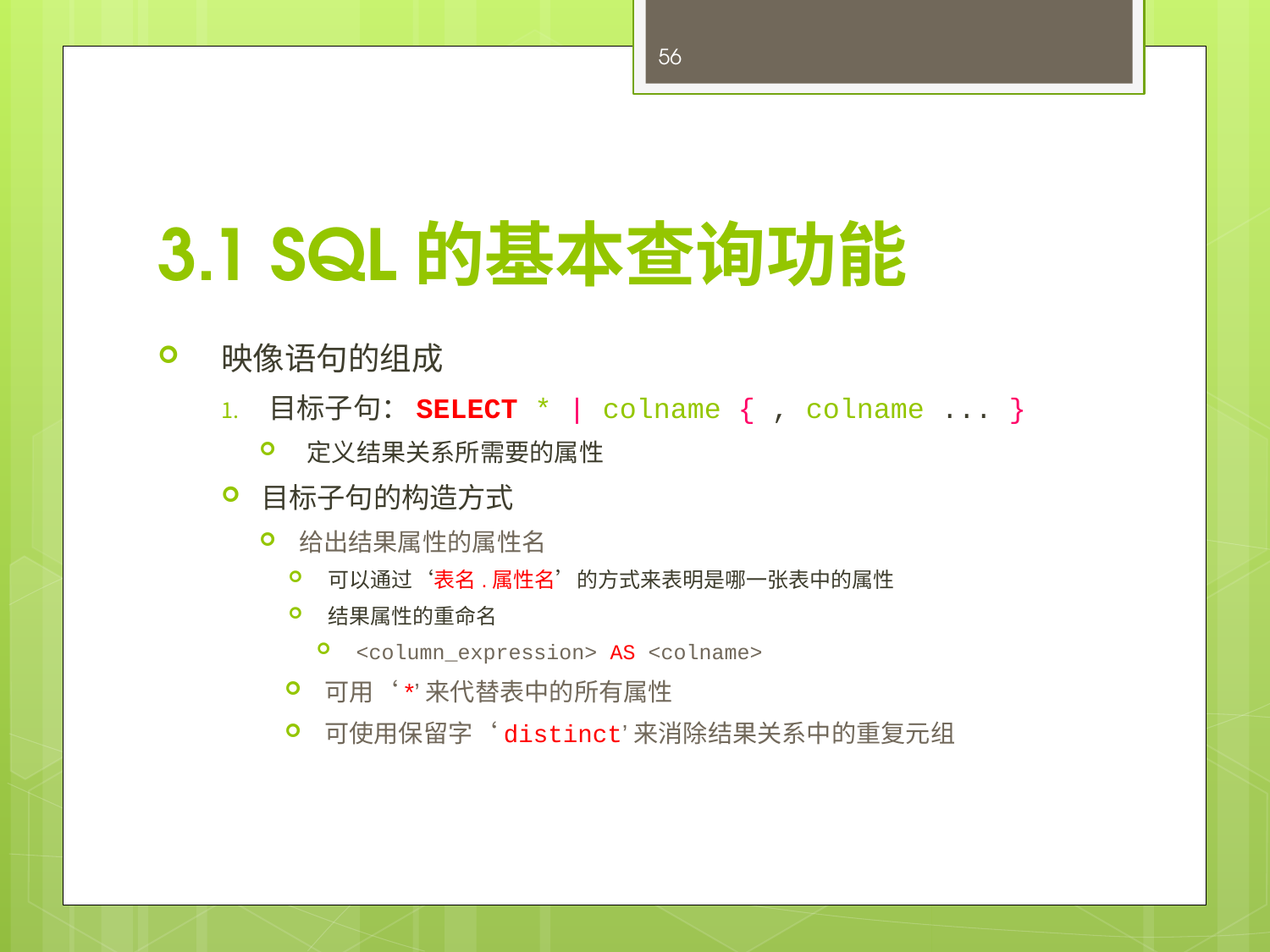

56
# 3.1 SQL的基本查询功能
映像语句的组成
目标子句：SELECT * | colname { , colname ... }
定义结果关系所需要的属性
目标子句的构造方式
给出结果属性的属性名
可以通过‘表名.属性名’的方式来表明是哪一张表中的属性
结果属性的重命名
<column_expression> AS <colname>
可用‘*’来代替表中的所有属性
可使用保留字‘distinct’来消除结果关系中的重复元组